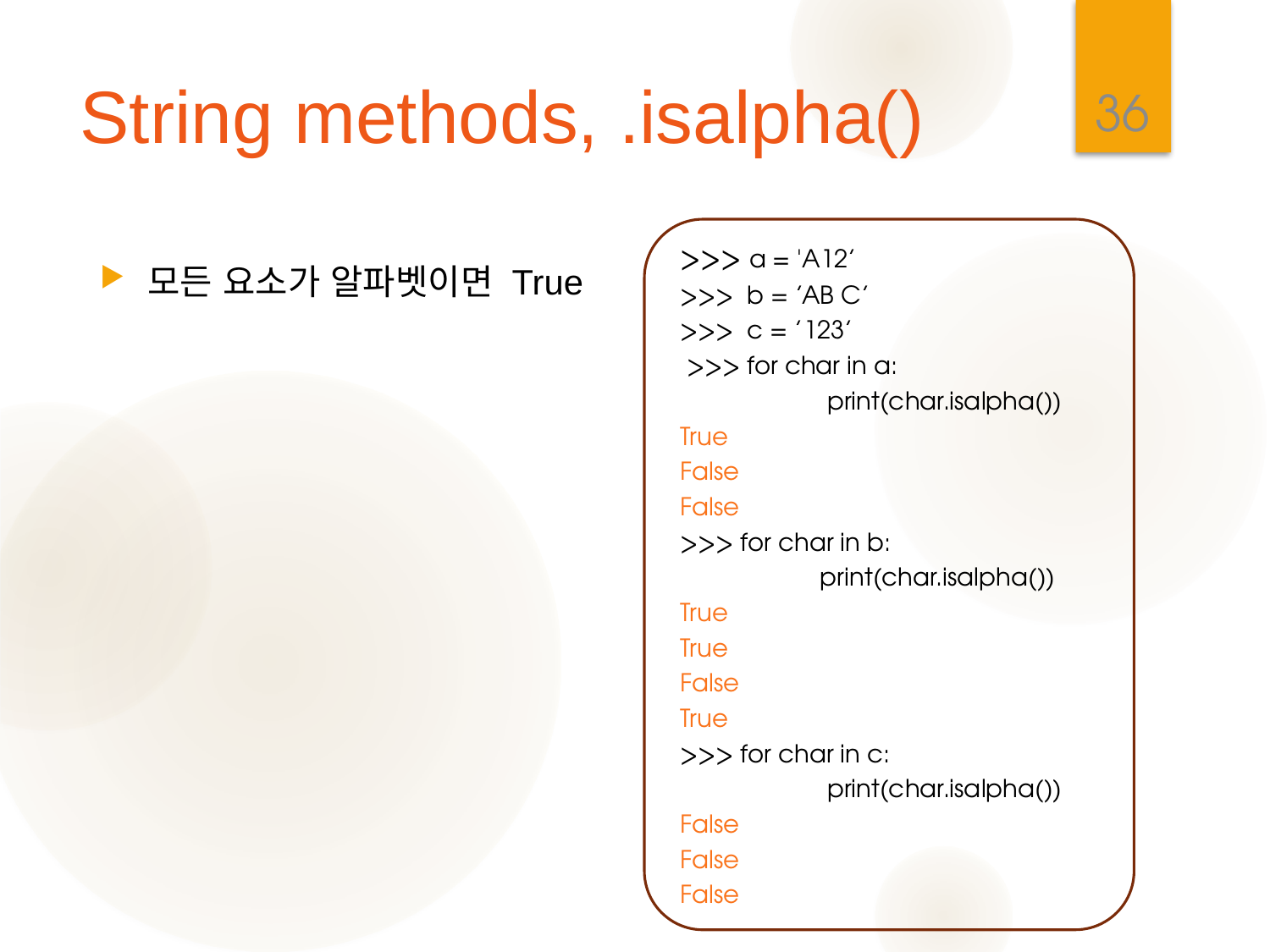

36
# String methods, .isalpha()

>>> a = 'A12’
>>>  b = ’AB C’
>>>  c = ’123’
 >>> for char in a:
     	   print(char.isalpha())
True
False
False
>>> for char in b:
     	  print(char.isalpha())
True
True
False
True
>>> for char in c:
     	   print(char.isalpha())
False
False
False

모든 요소가 알파벳이면 True